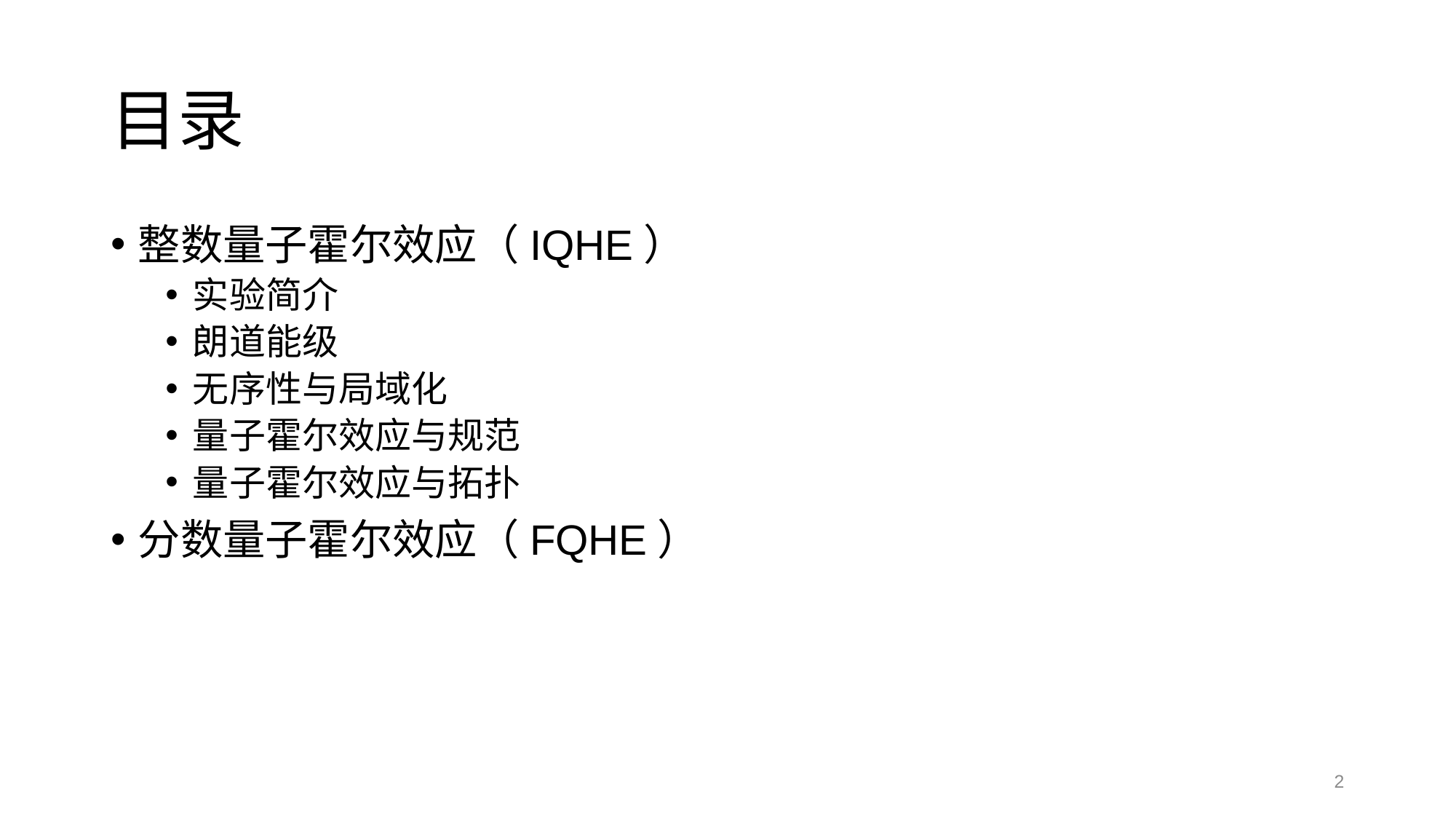

# 目录
整数量子霍尔效应（IQHE）
实验简介
朗道能级
无序性与局域化
量子霍尔效应与规范
量子霍尔效应与拓扑
分数量子霍尔效应（FQHE）
2